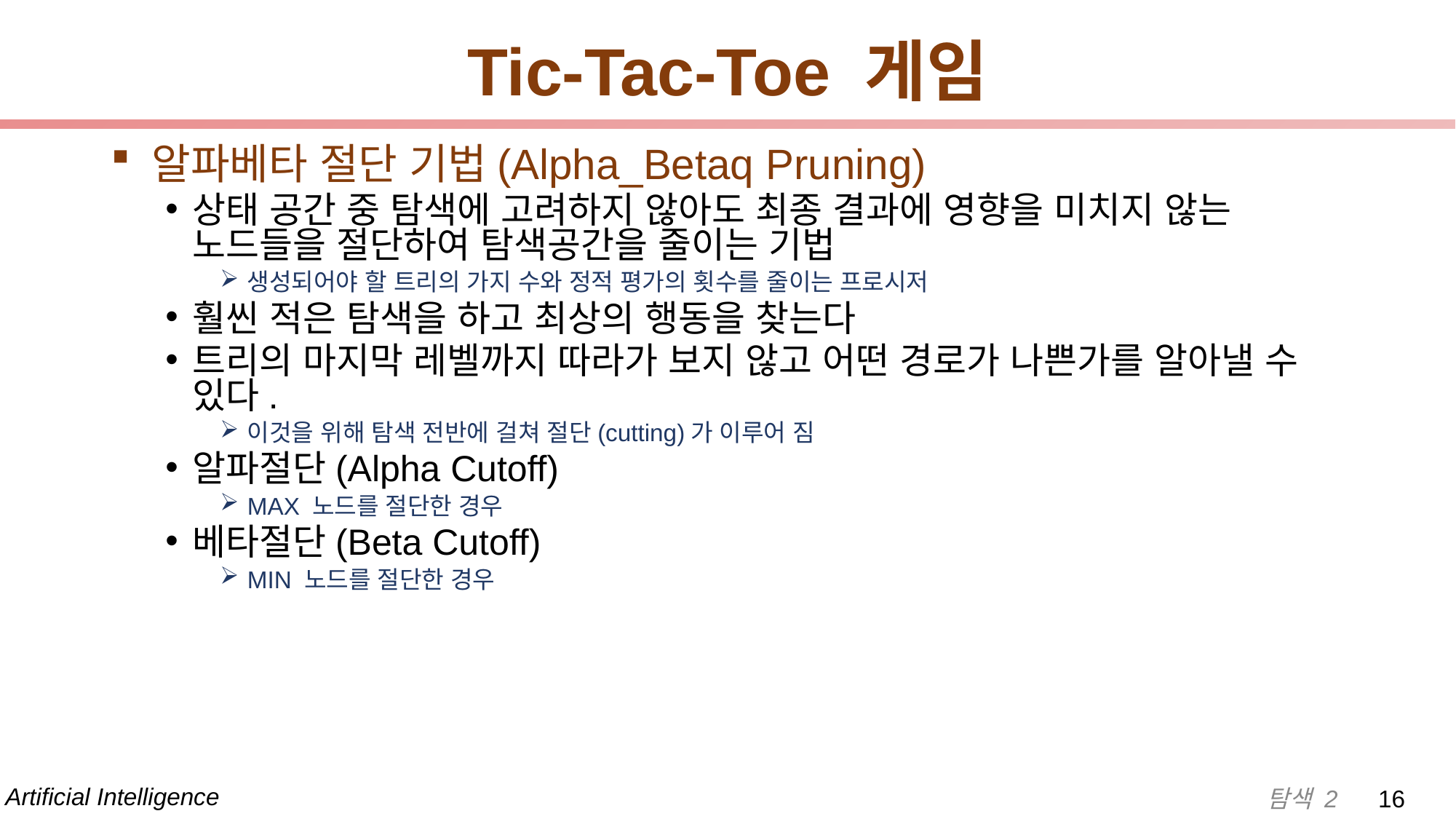

# Tic-Tac-Toe 게임
알파베타 절단 기법(Alpha_Betaq Pruning)
상태 공간 중 탐색에 고려하지 않아도 최종 결과에 영향을 미치지 않는 노드들을 절단하여 탐색공간을 줄이는 기법
생성되어야 할 트리의 가지 수와 정적 평가의 횟수를 줄이는 프로시저
훨씬 적은 탐색을 하고 최상의 행동을 찾는다
트리의 마지막 레벨까지 따라가 보지 않고 어떤 경로가 나쁜가를 알아낼 수 있다.
이것을 위해 탐색 전반에 걸쳐 절단(cutting)가 이루어 짐
알파절단(Alpha Cutoff)
MAX 노드를 절단한 경우
베타절단(Beta Cutoff)
MIN 노드를 절단한 경우